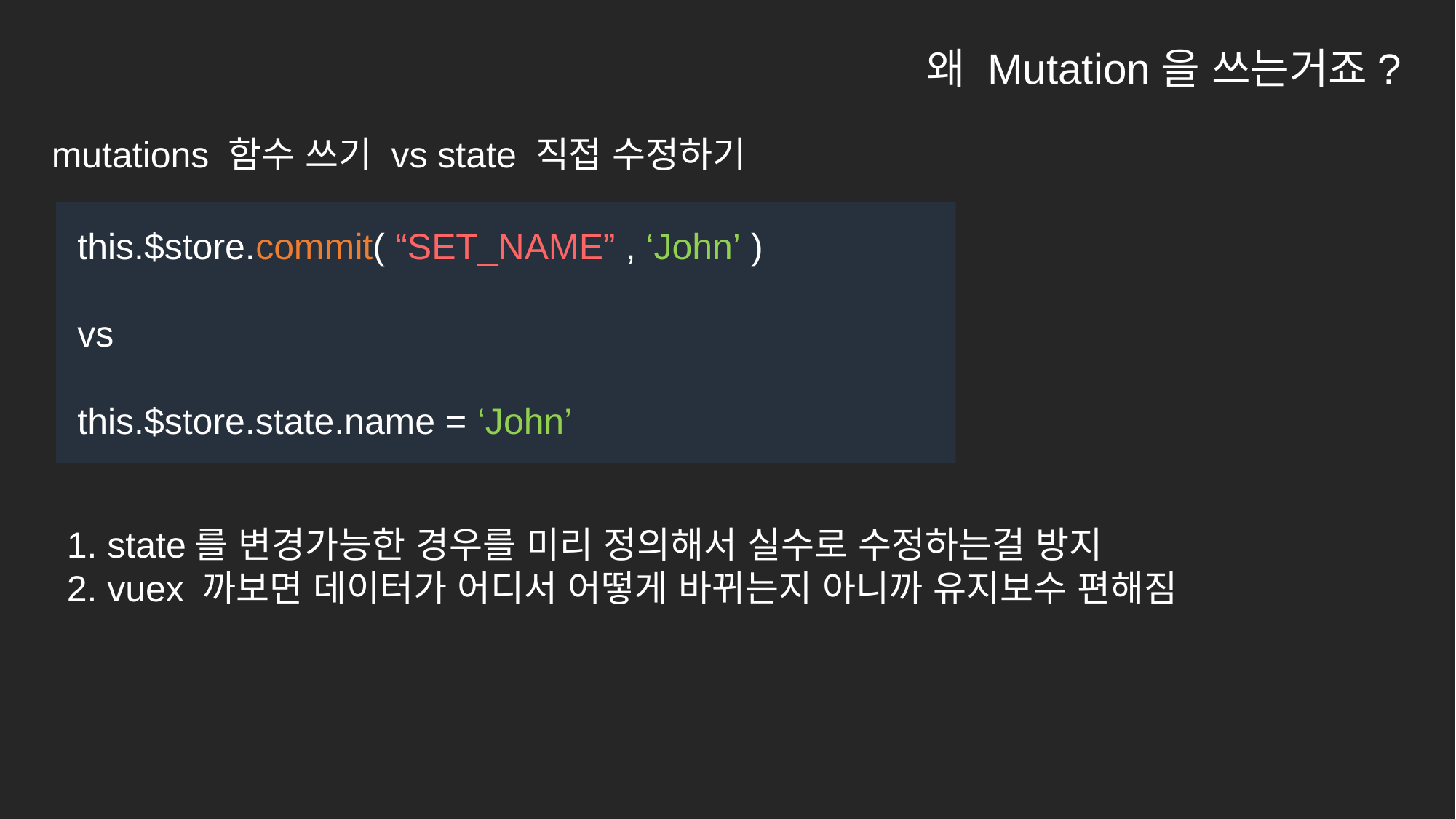

왜 Mutation을 쓰는거죠?
mutations 함수 쓰기 vs state 직접 수정하기
this.$store.commit( “SET_NAME” , ‘John’ )

vs

this.$store.state.name = ‘John’
1. state를 변경가능한 경우를 미리 정의해서 실수로 수정하는걸 방지
2. vuex 까보면 데이터가 어디서 어떻게 바뀌는지 아니까 유지보수 편해짐